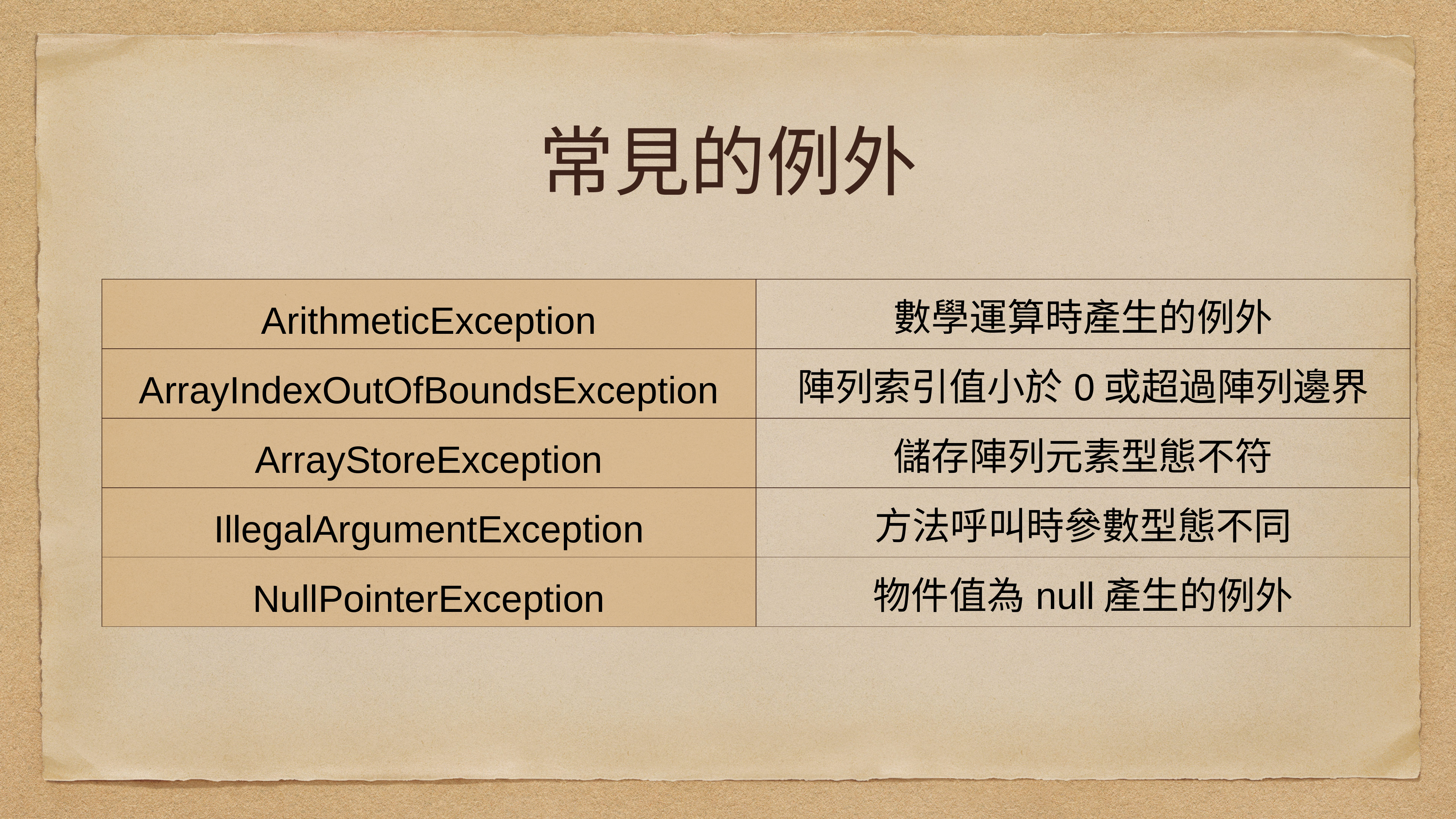

常見的例外
| ArithmeticException | 數學運算時產生的例外 |
| --- | --- |
| ArrayIndexOutOfBoundsException | 陣列索引值小於0或超過陣列邊界 |
| ArrayStoreException | 儲存陣列元素型態不符 |
| IllegalArgumentException | 方法呼叫時參數型態不同 |
| NullPointerException | 物件值為null產生的例外 |